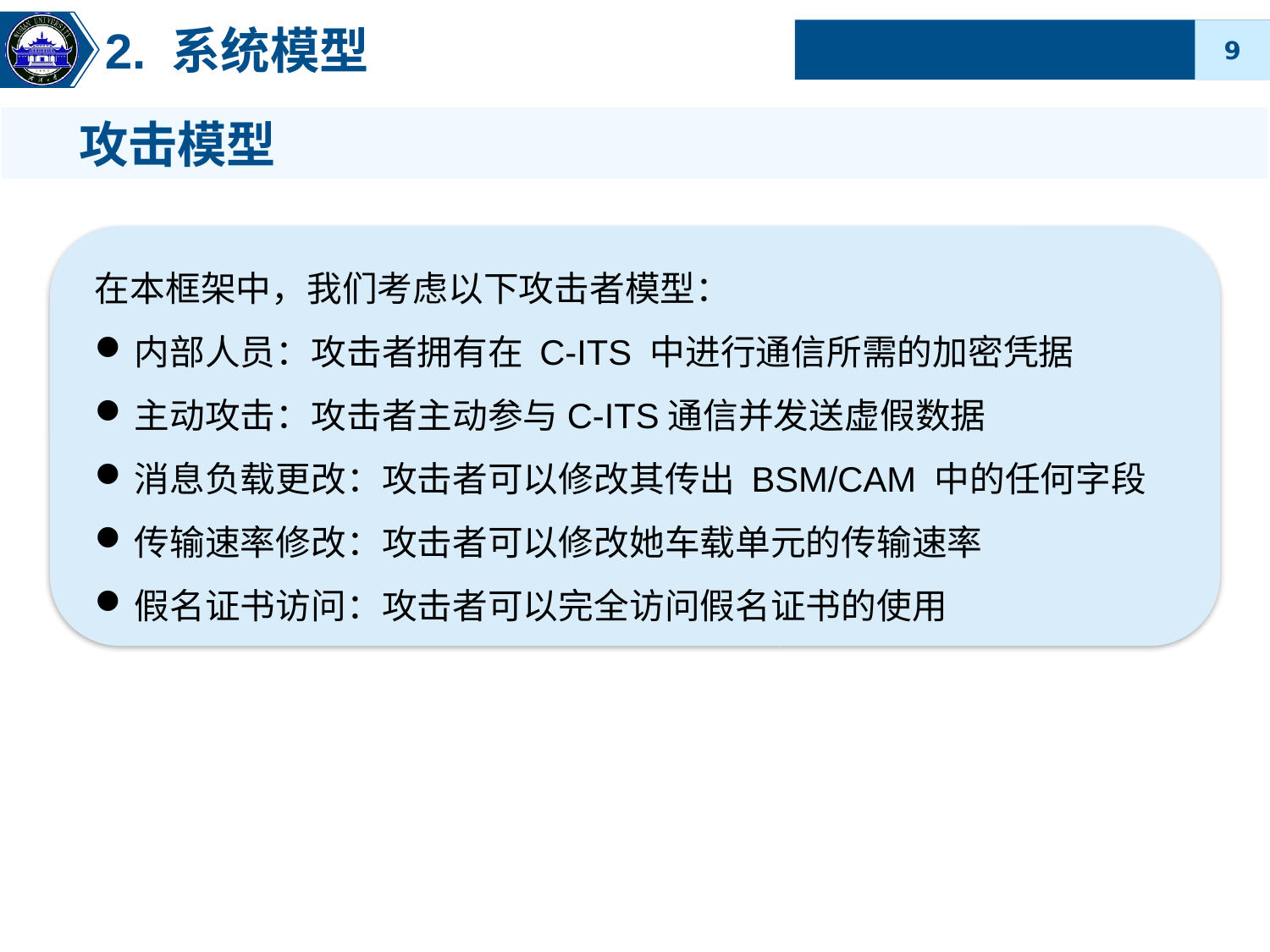

2. 系统模型
      攻击模型
在本框架中，我们考虑以下攻击者模型：
内部人员：攻击者拥有在 C-ITS 中进行通信所需的加密凭据
主动攻击：攻击者主动参与C-ITS通信并发送虚假数据
消息负载更改：攻击者可以修改其传出 BSM/CAM 中的任何字段
传输速率修改：攻击者可以修改她车载单元的传输速率
假名证书访问：攻击者可以完全访问假名证书的使用